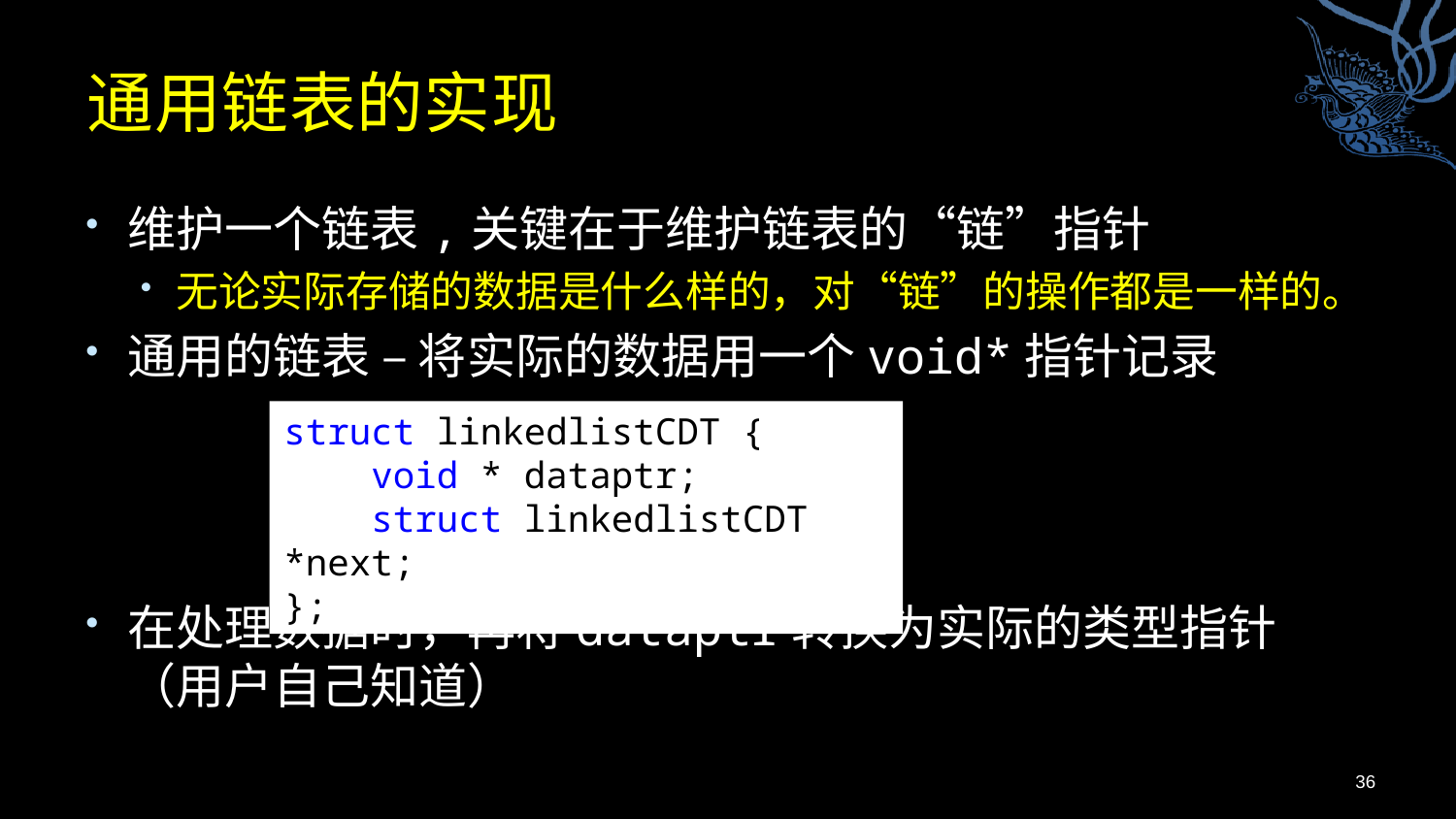

# 通用链表的实现
维护一个链表,关键在于维护链表的“链”指针
无论实际存储的数据是什么样的，对“链”的操作都是一样的。
通用的链表 – 将实际的数据用一个void*指针记录

在处理数据时，再将dataptr转换为实际的类型指针（用户自己知道）
struct linkedlistCDT {
    void * dataptr;
    struct linkedlistCDT *next;
};
36